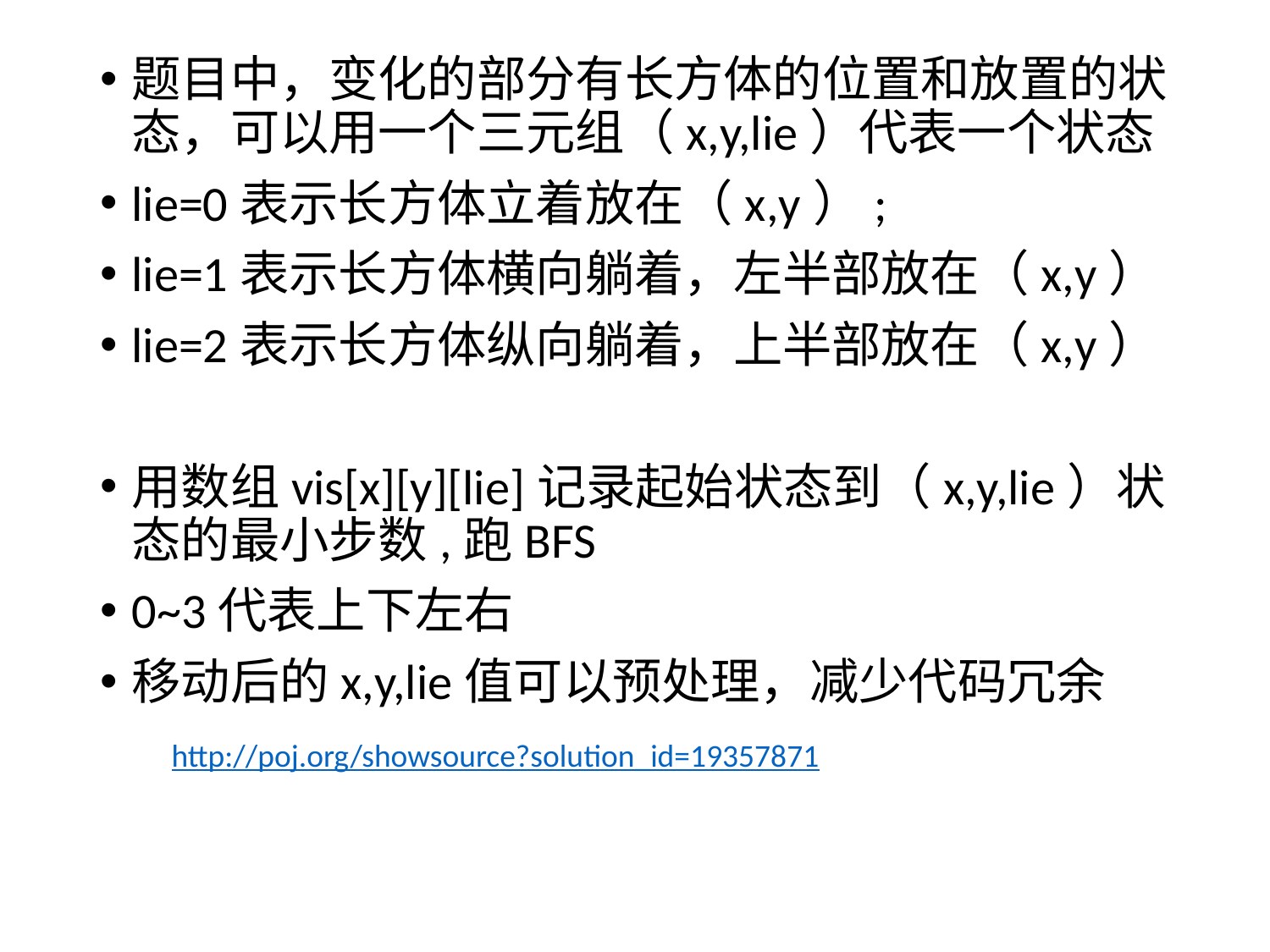

题目中，变化的部分有长方体的位置和放置的状态，可以用一个三元组（x,y,lie）代表一个状态
lie=0表示长方体立着放在（x,y）;
lie=1表示长方体横向躺着，左半部放在（x,y）
lie=2表示长方体纵向躺着，上半部放在（x,y）

用数组vis[x][y][lie]记录起始状态到（x,y,lie）状态的最小步数,跑BFS
0~3代表上下左右
移动后的x,y,lie值可以预处理，减少代码冗余
http://poj.org/showsource?solution_id=19357871